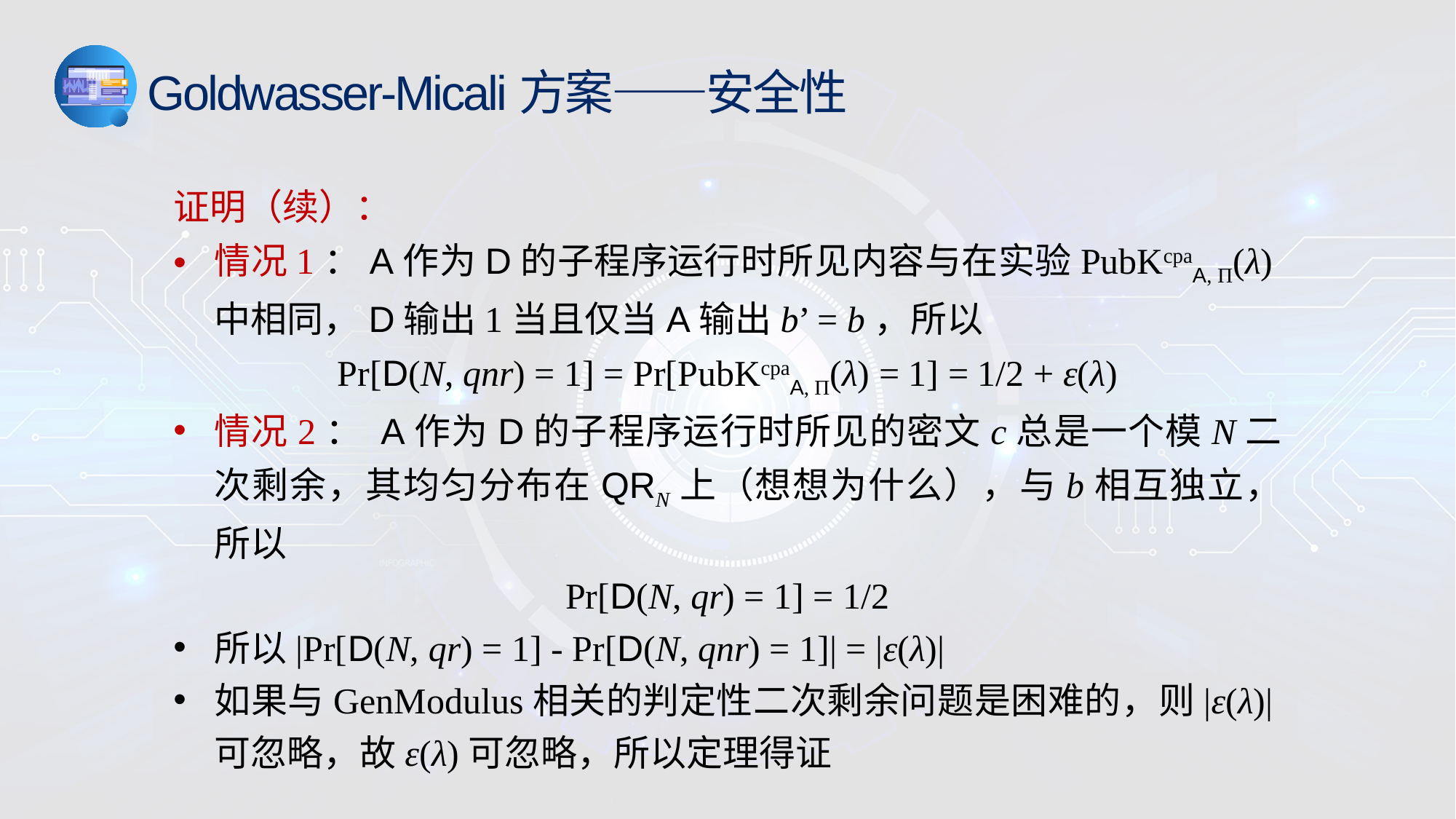

Goldwasser-Micali方案——安全性

证明（续）：
情况1：A作为D的子程序运行时所见内容与在实验PubKcpaA, Π(λ)中相同，D输出1当且仅当A输出b’ = b，所以
Pr[D(N, qnr) = 1] = Pr[PubKcpaA, Π(λ) = 1] = 1/2 + ε(λ)
情况2： A作为D的子程序运行时所见的密文c总是一个模N二次剩余，其均匀分布在QRN上（想想为什么），与b相互独立，所以
Pr[D(N, qr) = 1] = 1/2
所以|Pr[D(N, qr) = 1] - Pr[D(N, qnr) = 1]| = |ε(λ)|
如果与GenModulus相关的判定性二次剩余问题是困难的，则|ε(λ)|可忽略，故ε(λ)可忽略，所以定理得证